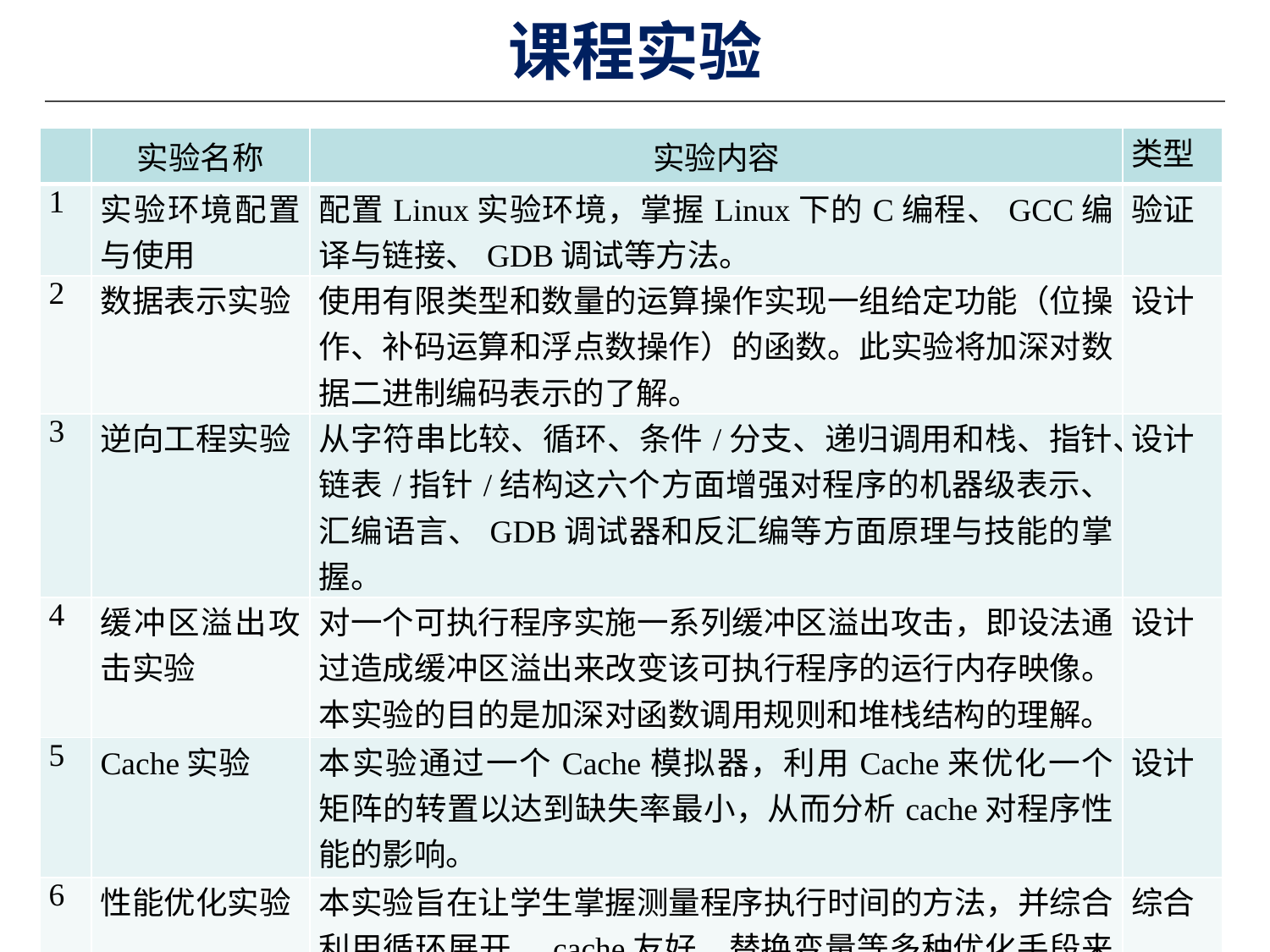

# 课程实验
|  | 实验名称 | 实验内容 | 类型 |
| --- | --- | --- | --- |
| 1 | 实验环境配置与使用 | 配置Linux实验环境，掌握Linux下的C编程、GCC编译与链接、GDB调试等方法。 | 验证 |
| 2 | 数据表示实验 | 使用有限类型和数量的运算操作实现一组给定功能（位操作、补码运算和浮点数操作）的函数。此实验将加深对数据二进制编码表示的了解。 | 设计 |
| 3 | 逆向工程实验 | 从字符串比较、循环、条件/分支、递归调用和栈、指针、链表/指针/结构这六个方面增强对程序的机器级表示、汇编语言、GDB调试器和反汇编等方面原理与技能的掌握。 | 设计 |
| 4 | 缓冲区溢出攻击实验 | 对一个可执行程序实施一系列缓冲区溢出攻击，即设法通过造成缓冲区溢出来改变该可执行程序的运行内存映像。本实验的目的是加深对函数调用规则和堆栈结构的理解。 | 设计 |
| 5 | Cache实验 | 本实验通过一个Cache模拟器，利用Cache来优化一个矩阵的转置以达到缺失率最小，从而分析cache对程序性能的影响。 | 设计 |
| 6 | 性能优化实验 | 本实验旨在让学生掌握测量程序执行时间的方法，并综合利用循环展开、cache友好、替换变量等多种优化手段来对两个函数进行代码优化，从而提升程序执行效率。 | 综合 |